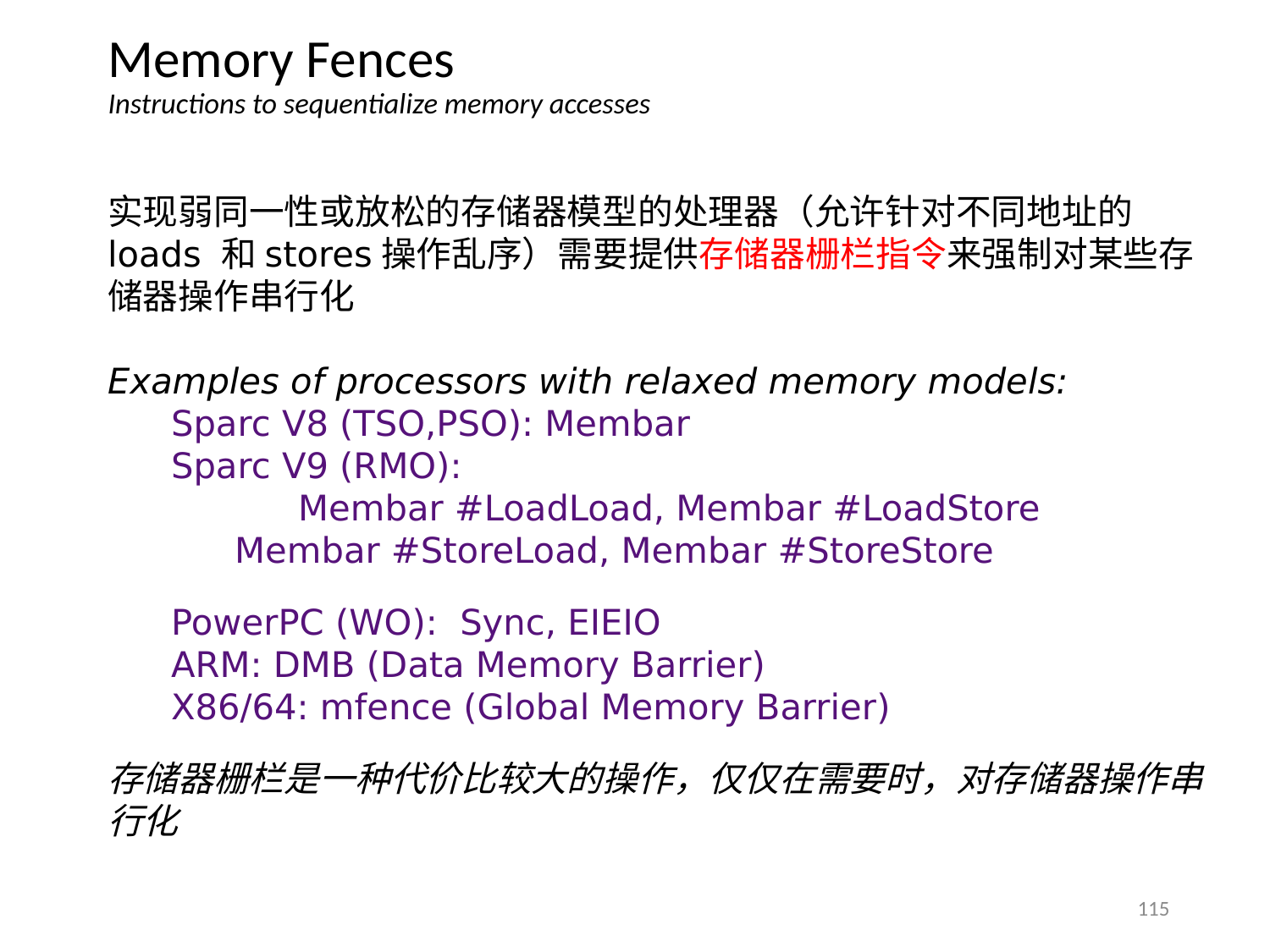

# Memory Fences Instructions to sequentialize memory accesses
实现弱同一性或放松的存储器模型的处理器（允许针对不同地址的
loads 和stores操作乱序）需要提供存储器栅栏指令来强制对某些存储器操作串行化

Examples of processors with relaxed memory models:
Sparc V8 (TSO,PSO): Membar
Sparc V9 (RMO):
	Membar #LoadLoad, Membar #LoadStore
	Membar #StoreLoad, Membar #StoreStore

PowerPC (WO):  Sync, EIEIO
ARM: DMB (Data Memory Barrier)
X86/64: mfence (Global Memory Barrier)

存储器栅栏是一种代价比较大的操作，仅仅在需要时，对存储器操作串行化
115